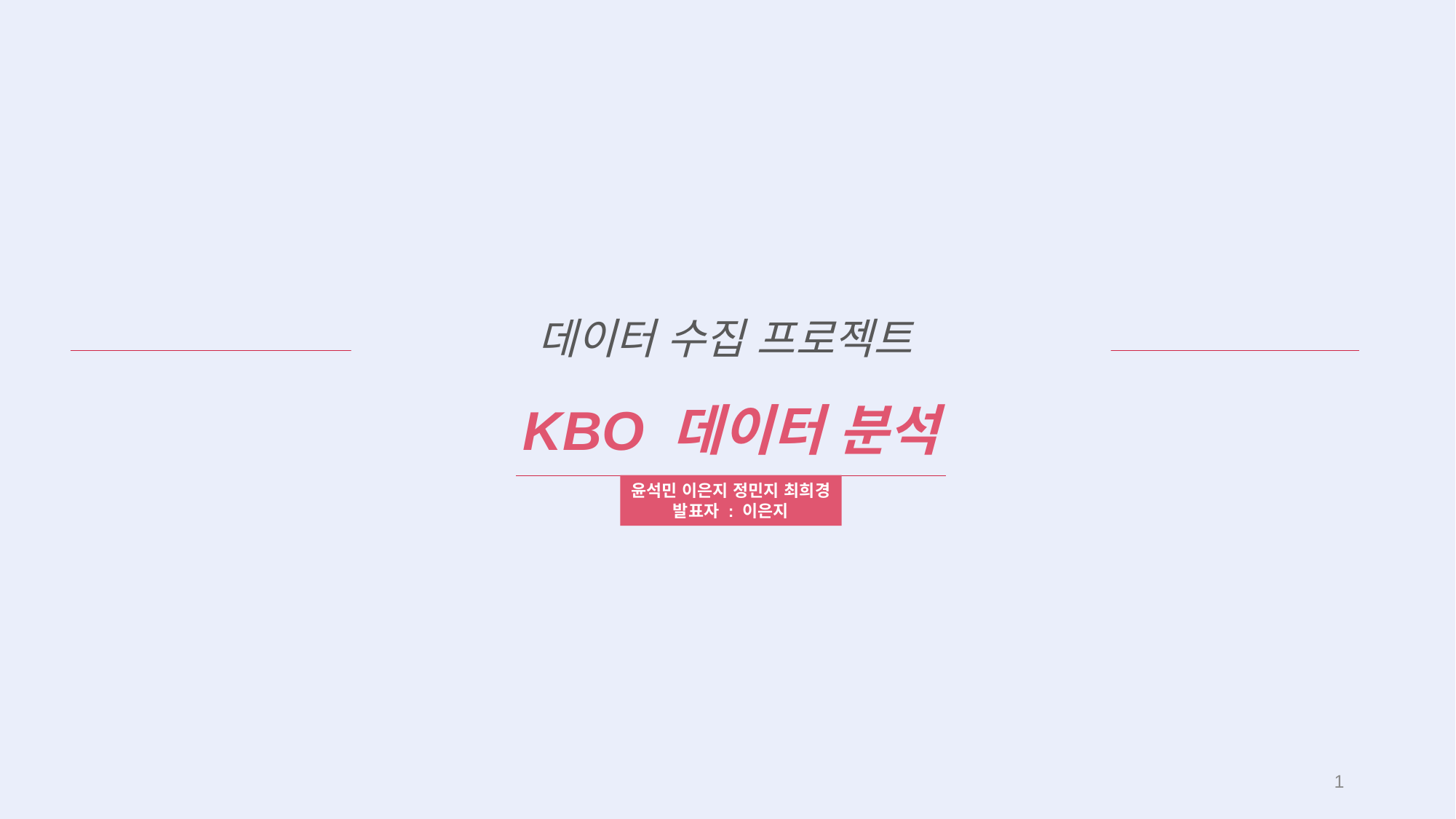

데이터 수집 프로젝트
KBO 데이터 분석
윤석민 이은지 정민지 최희경
발표자 : 이은지
1